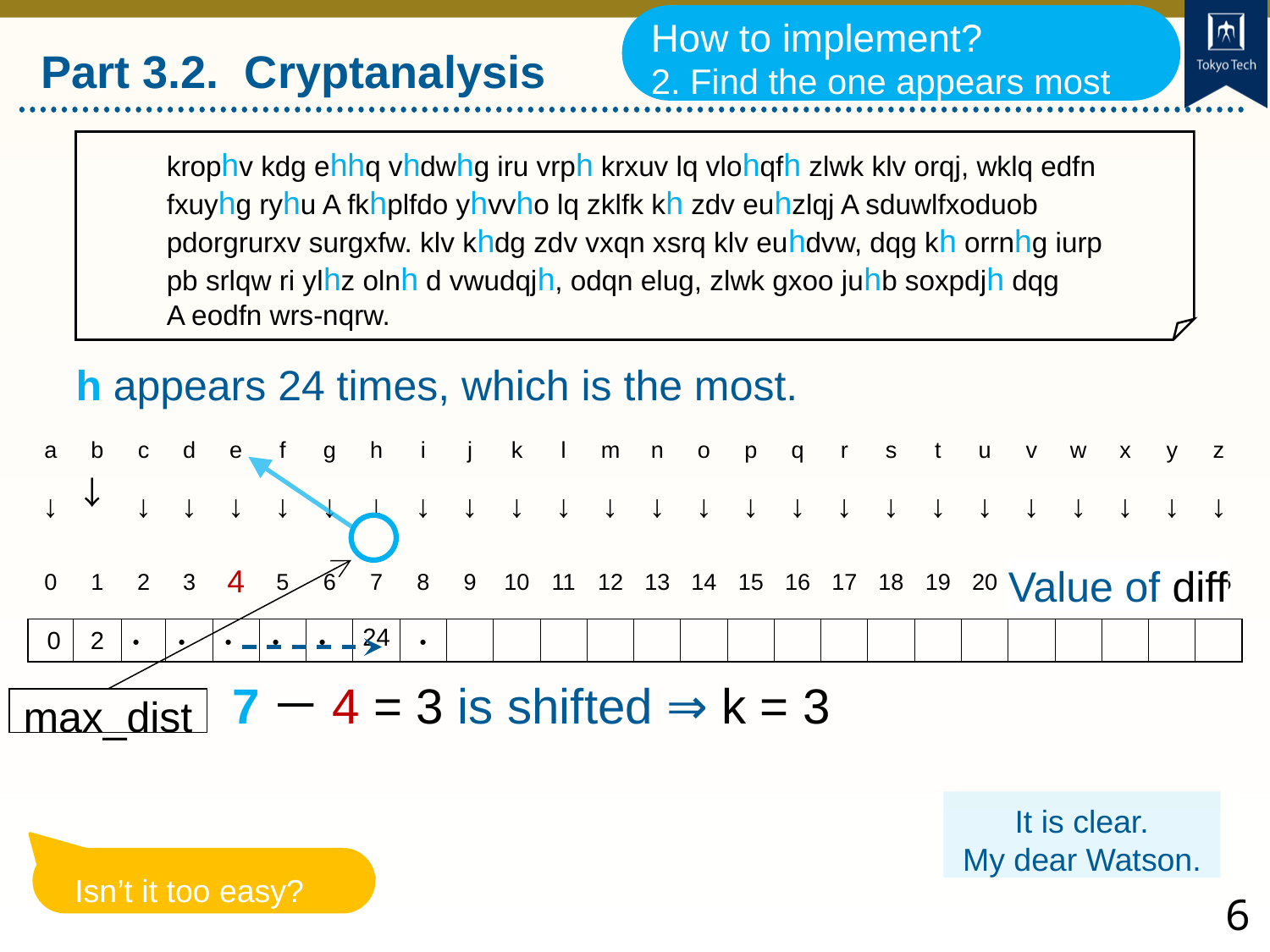

How to implement?
2. Find the one appears most
Part 3.2.  Cryptanalysis

krophv kdg ehhq vhdwhg iru vrph krxuv lq vlohqfh zlwk klv orqj, wklq edfn
fxuyhg ryhu A fkhplfdo yhvvho lq zklfk kh zdv euhzlqj A sduwlfxoduob
pdorgrurxv surgxfw. klv khdg zdv vxqn xsrq klv euhdvw, dqg kh orrnhg iurp
pb srlqw ri ylhz olnh d vwudqjh, odqn elug, zlwk gxoo juhb soxpdjh dqg
A eodfn wrs-nqrw.
h appears 24 times, which is the most.
| a | b | c | d | e | f | g | h | i | j | k | l | m | n | o | p | q | r | s | t | u | v | w | x | y | z |
| --- | --- | --- | --- | --- | --- | --- | --- | --- | --- | --- | --- | --- | --- | --- | --- | --- | --- | --- | --- | --- | --- | --- | --- | --- | --- |
| ↓ | ↓ | ↓ | ↓ | ↓ | ↓ | ↓ | ↓ | ↓ | ↓ | ↓ | ↓ | ↓ | ↓ | ↓ | ↓ | ↓ | ↓ | ↓ | ↓ | ↓ | ↓ | ↓ | ↓ | ↓ | ↓ |
|  |  |  |  |  |  |  |  |  |  |  |  |  |  |  |  |  |  |  |  |  |  |  |  |  |  |
| 0 | 1 | 2 | 3 | 4 | 5 | 6 | 7 | 8 | 9 | 10 | 11 | 12 | 13 | 14 | 15 | 16 | 17 | 18 | 19 | 20 | 21 | 22 | 23 | 24 | 25 |
|  |  |  |  |  |  |  |  |  |  |  |  |  |  |  |  |  |  |  |  |  |  |  |  |  |  |
| 0 | 2 | ・ | ・ | ・ | ・ | ・ | 24 | ・ |  |  |  |  |  |  |  |  |  |  |  |  |  |  |  |  |  |

Value of diff
max_dist

7－4 = 3 is shifted ⇒ k = 3
It is clear.
My dear Watson.

Isn’t it too easy?